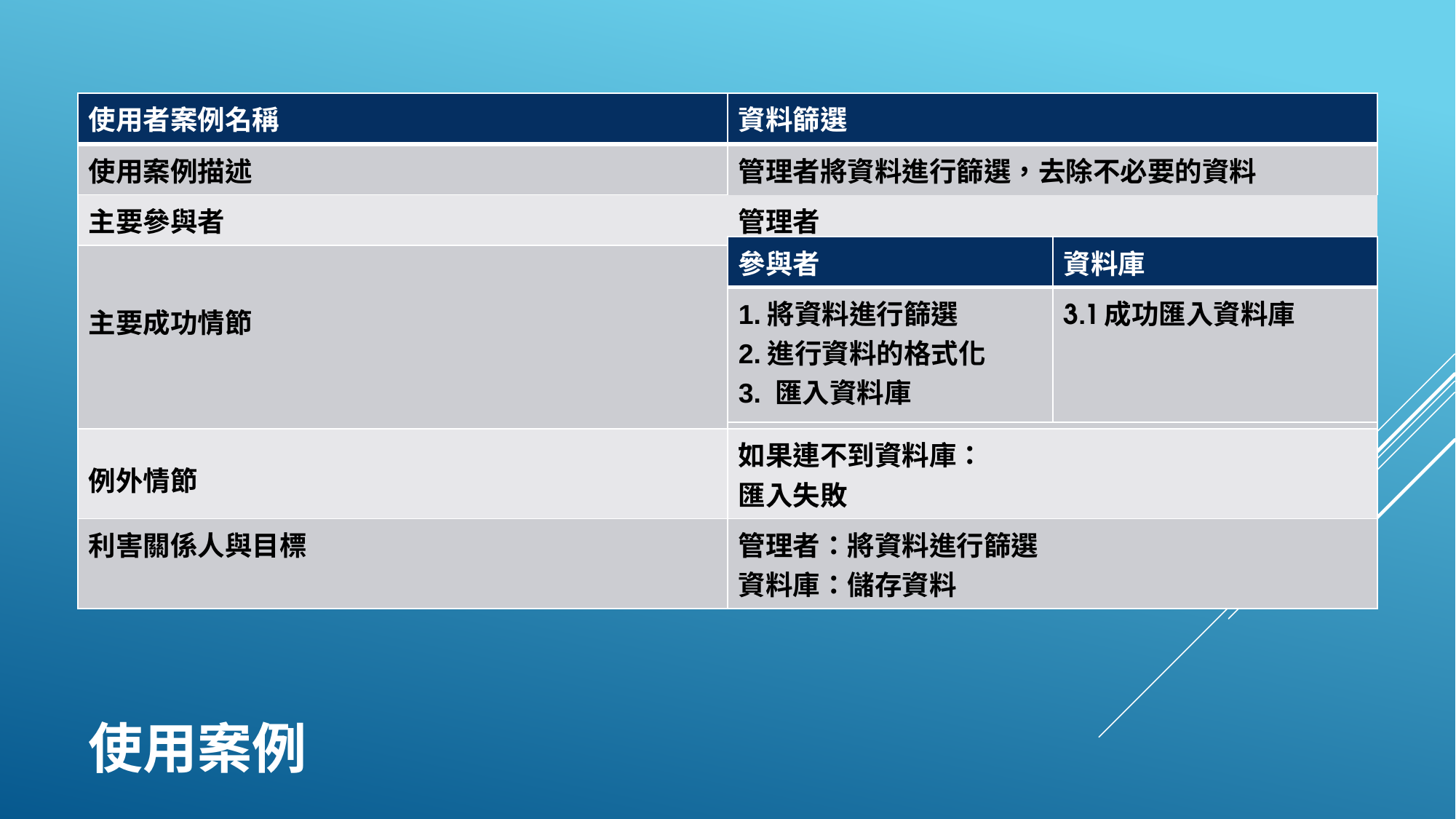

| 使用者案例名稱 | 資料篩選 |
| --- | --- |
| 使用案例描述 | 管理者將資料進行篩選，去除不必要的資料 |
| 主要參與者 | 管理者 |
| 主要成功情節 |  |
| 例外情節 | 如果連不到資料庫： 匯入失敗 |
| 利害關係人與目標 | 管理者：將資料進行篩選 資料庫：儲存資料 |
| 參與者 | 資料庫 |
| --- | --- |
| 1.將資料進行篩選 2.進行資料的格式化 3. 匯入資料庫 | 3.1成功匯入資料庫 |
# 使用案例